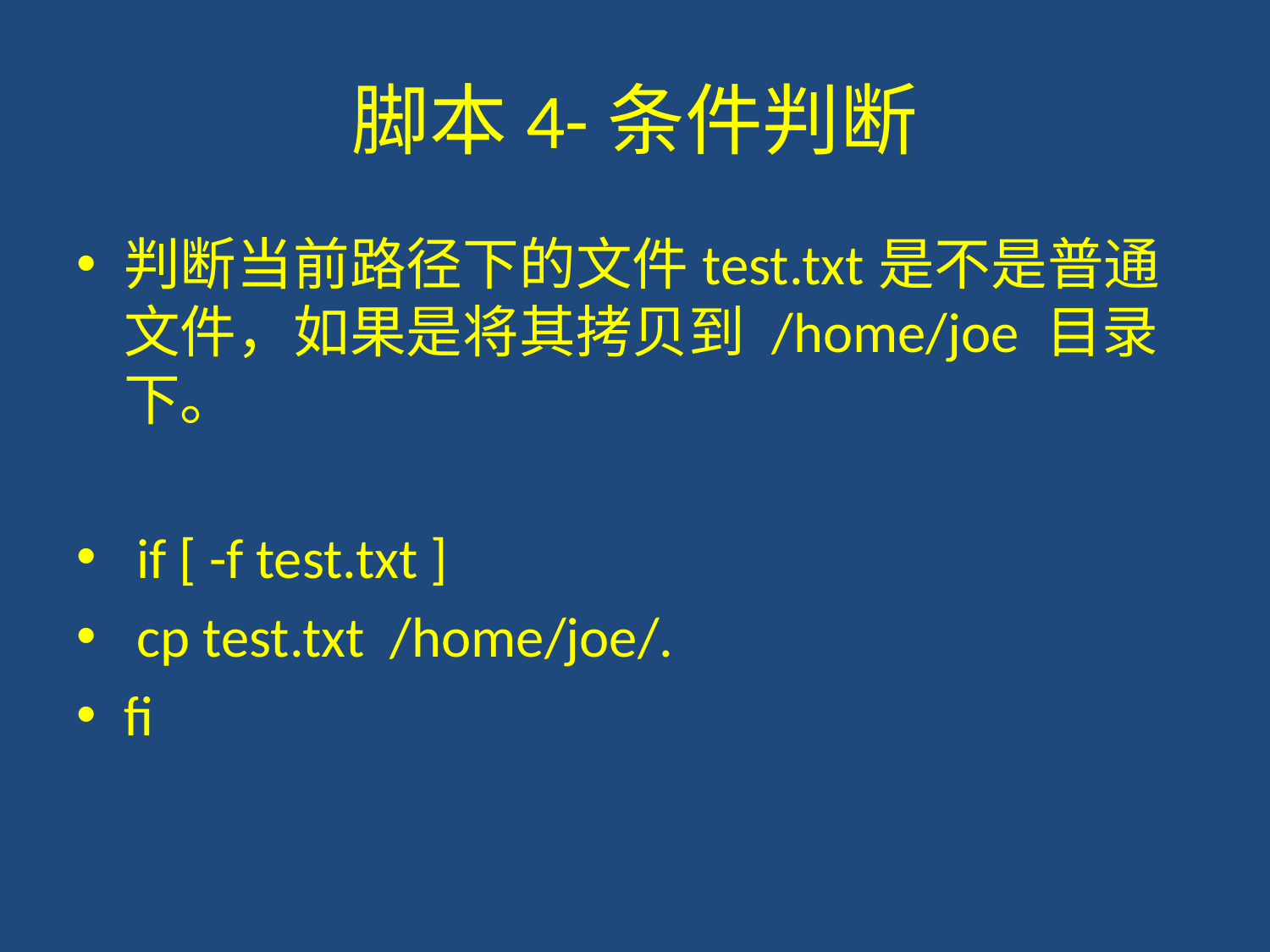

# 脚本4-条件判断
判断当前路径下的文件test.txt是不是普通文件，如果是将其拷贝到 /home/joe 目录下。

 if [ -f test.txt ]
 cp test.txt  /home/joe/.
fi